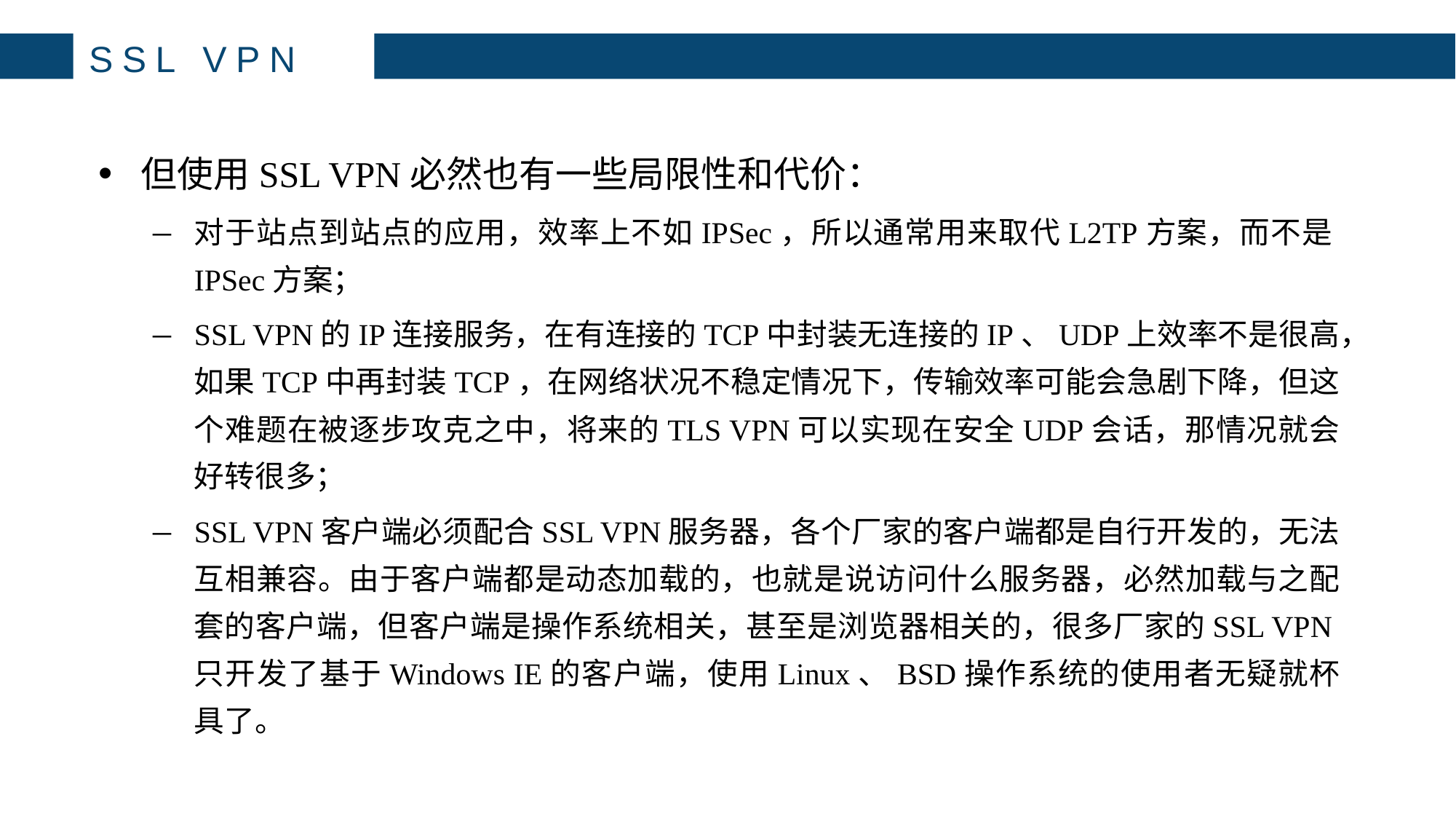

# SSL VPN
但使用SSL VPN必然也有一些局限性和代价：
对于站点到站点的应用，效率上不如IPSec，所以通常用来取代L2TP方案，而不是IPSec方案；
SSL VPN的IP连接服务，在有连接的TCP中封装无连接的IP、UDP上效率不是很高，如果TCP中再封装TCP，在网络状况不稳定情况下，传输效率可能会急剧下降，但这个难题在被逐步攻克之中，将来的TLS VPN可以实现在安全UDP会话，那情况就会好转很多；
SSL VPN客户端必须配合SSL VPN服务器，各个厂家的客户端都是自行开发的，无法互相兼容。由于客户端都是动态加载的，也就是说访问什么服务器，必然加载与之配套的客户端，但客户端是操作系统相关，甚至是浏览器相关的，很多厂家的SSL VPN只开发了基于Windows IE的客户端，使用Linux、BSD操作系统的使用者无疑就杯具了。